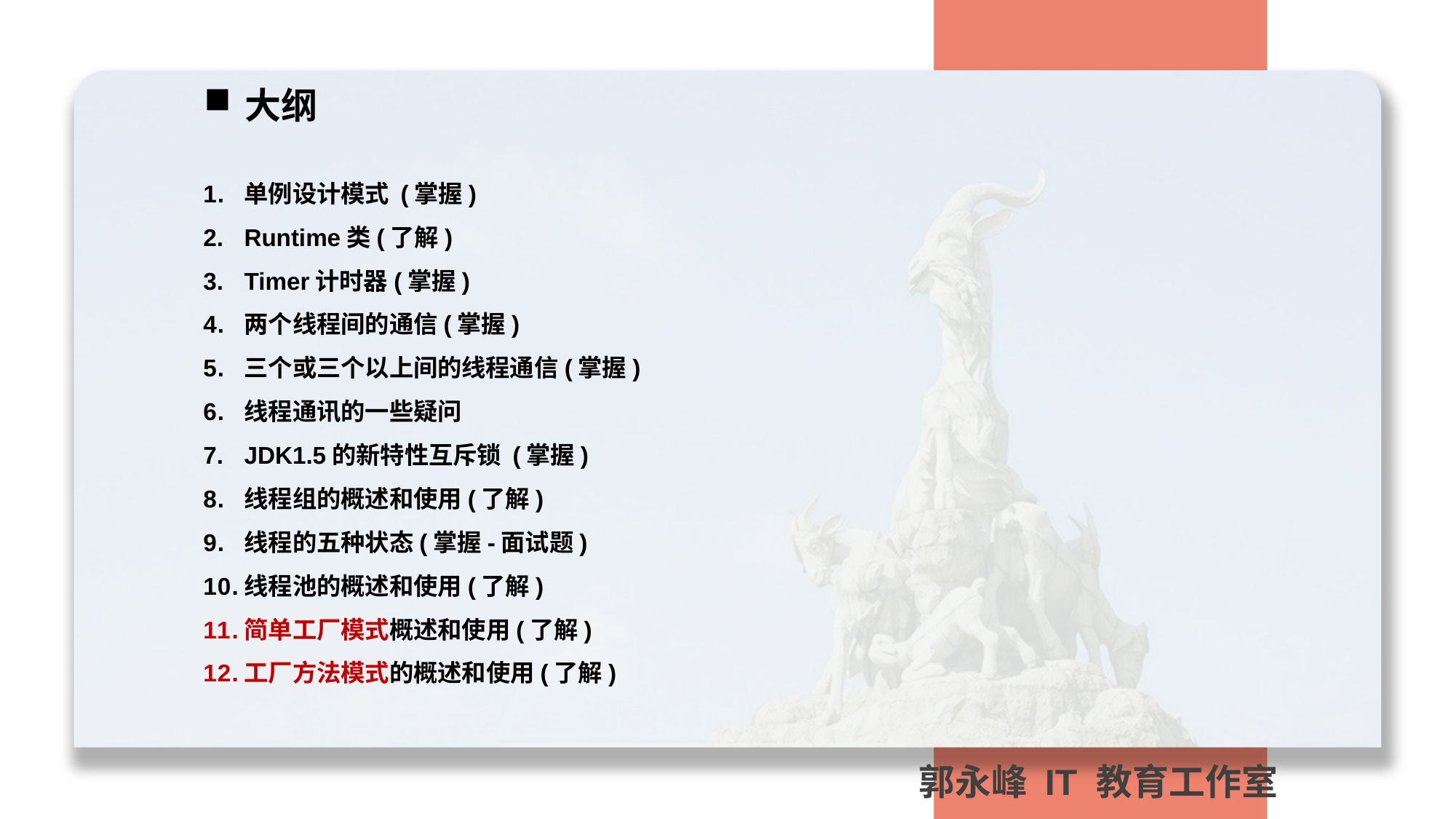

大纲
单例设计模式 (掌握)
Runtime类(了解)
Timer计时器(掌握)
两个线程间的通信(掌握)
三个或三个以上间的线程通信(掌握)
线程通讯的一些疑问
JDK1.5的新特性互斥锁 (掌握)
线程组的概述和使用(了解)
线程的五种状态(掌握-面试题)
线程池的概述和使用(了解)
简单工厂模式概述和使用(了解)
工厂方法模式的概述和使用(了解)